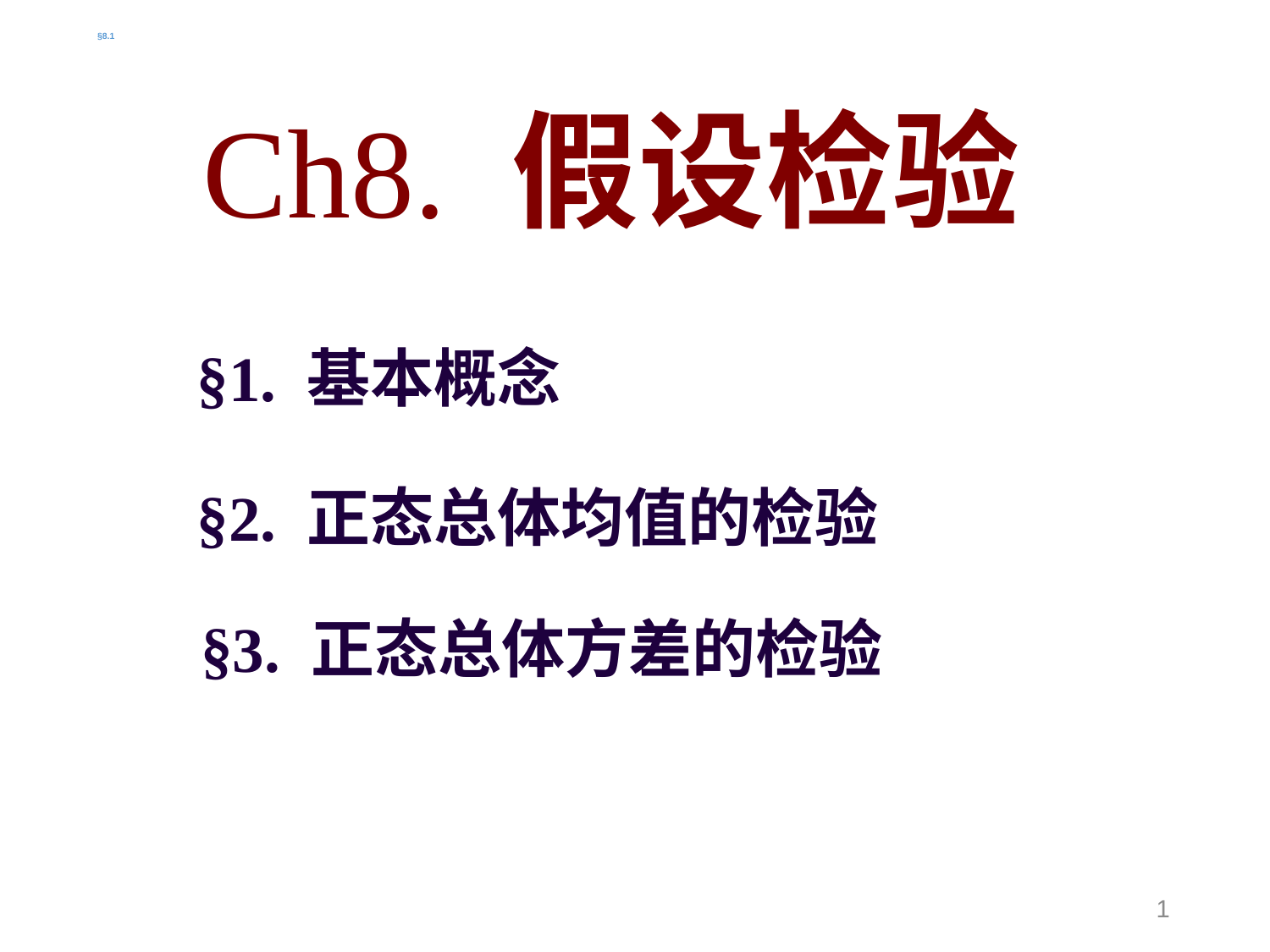

# §8.1
Ch8. 假设检验
§1. 基本概念
§2. 正态总体均值的检验
§3. 正态总体方差的检验
1